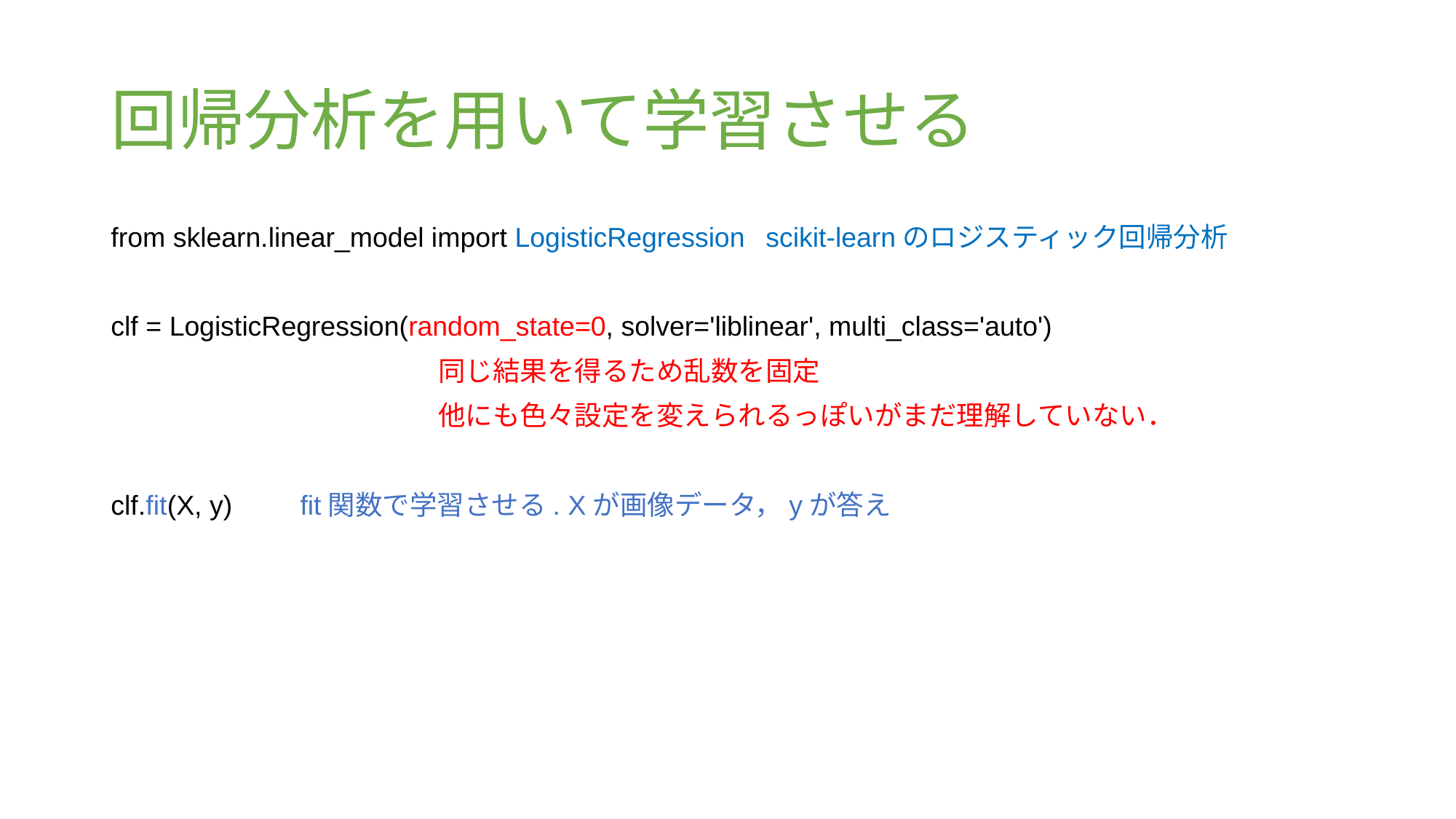

# 回帰分析を用いて学習させる
from sklearn.linear_model import LogisticRegression	scikit-learnのロジスティック回帰分析

clf = LogisticRegression(random_state=0, solver='liblinear', multi_class='auto')
			同じ結果を得るため乱数を固定
			他にも色々設定を変えられるっぽいがまだ理解していない．

clf.fit(X, y)　　fit関数で学習させる. Xが画像データ，yが答え